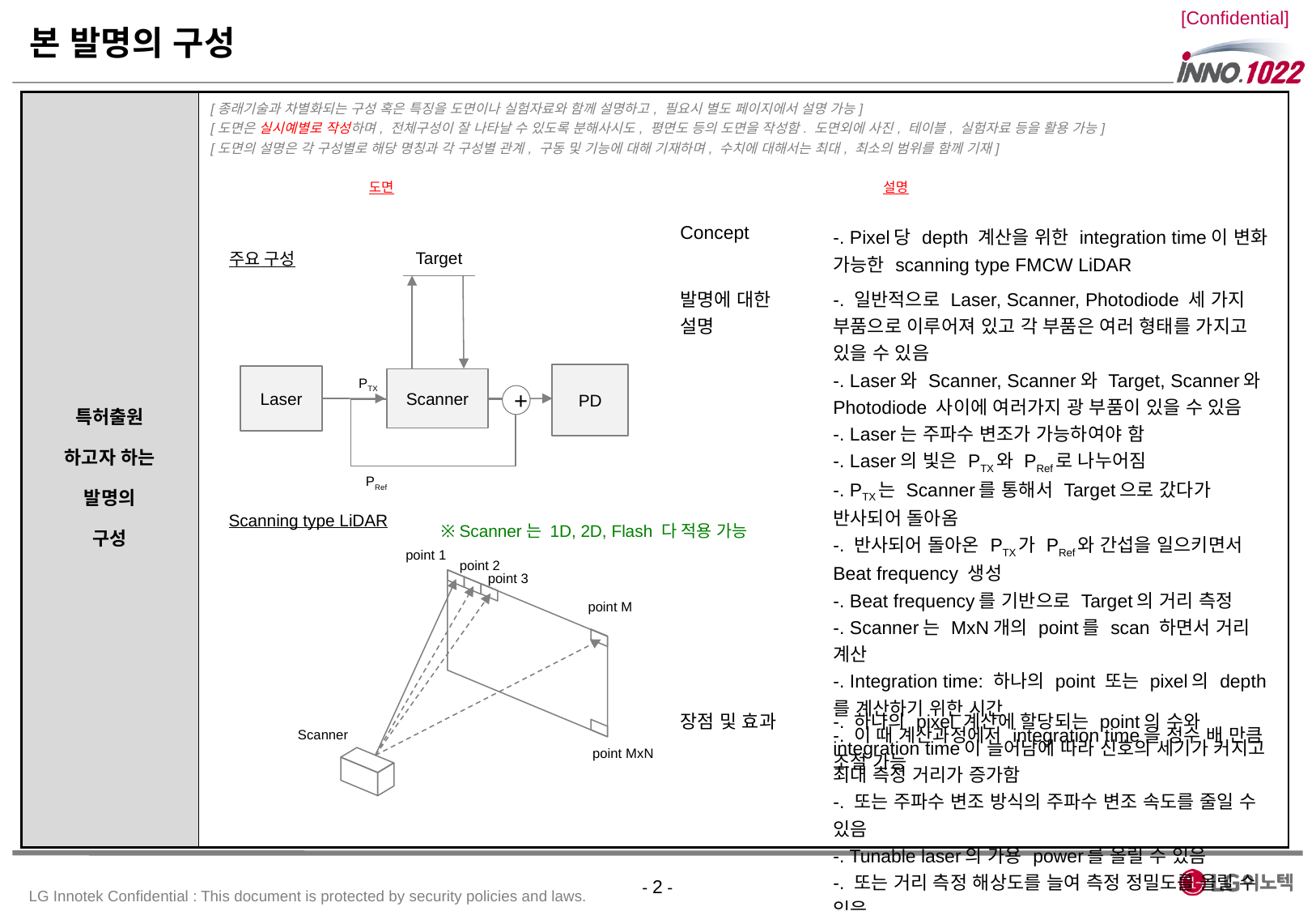

본 발명의 구성

| 특허출원 하고자 하는 발명의 구성 | [종래기술과 차별화되는 구성 혹은 특징을 도면이나 실험자료와 함께 설명하고, 필요시 별도 페이지에서 설명 가능] [도면은 실시예별로 작성하며, 전체구성이 잘 나타날 수 있도록 분해사시도, 평면도 등의 도면을 작성함. 도면외에 사진, 테이블, 실험자료 등을 활용 가능] [도면의 설명은 각 구성별로 해당 명칭과 각 구성별 관계, 구동 및 기능에 대해 기재하며, 수치에 대해서는 최대, 최소의 범위를 함께 기재] |
| --- | --- |
도면
설명
| Concept | -. Pixel당 depth 계산을 위한 integration time이 변화 가능한 scanning type FMCW LiDAR |
| --- | --- |
| 발명에 대한 설명 | -. 일반적으로 Laser, Scanner, Photodiode 세 가지 부품으로 이루어져 있고 각 부품은 여러 형태를 가지고 있을 수 있음 -. Laser와 Scanner, Scanner와 Target, Scanner와 Photodiode 사이에 여러가지 광 부품이 있을 수 있음 -. Laser는 주파수 변조가 가능하여야 함 -. Laser의 빛은 PTX와 PRef로 나누어짐 -. PTX는 Scanner를 통해서 Target으로 갔다가 반사되어 돌아옴 -. 반사되어 돌아온 PTX가 PRef와 간섭을 일으키면서 Beat frequency 생성 -. Beat frequency를 기반으로 Target의 거리 측정 -. Scanner는 MxN개의 point를 scan 하면서 거리 계산 -. Integration time: 하나의 point 또는 pixel의 depth를 계산하기 위한 시간 -. 이 때 계산과정에서 integration time을 정수 배 만큼 조절 가능 |
| 장점 및 효과 | -. 하나의 pixel 계산에 할당되는 point의 수와 integration time이 늘어남에 따라 신호의 세기가 커지고 최대 측정 거리가 증가함 -. 또는 주파수 변조 방식의 주파수 변조 속도를 줄일 수 있음 -. Tunable laser의 가용 power를 올릴 수 있음 -. 또는 거리 측정 해상도를 늘여 측정 정밀도를 올릴 수 있음 |
Target
주요 구성
PD
Laser
Scanner
PTX
+

PRef
Scanning type LiDAR
※ Scanner는 1D, 2D, Flash 다 적용 가능
point 1
point 2
point 3

point M
Scanner
point MxN

- 2 -